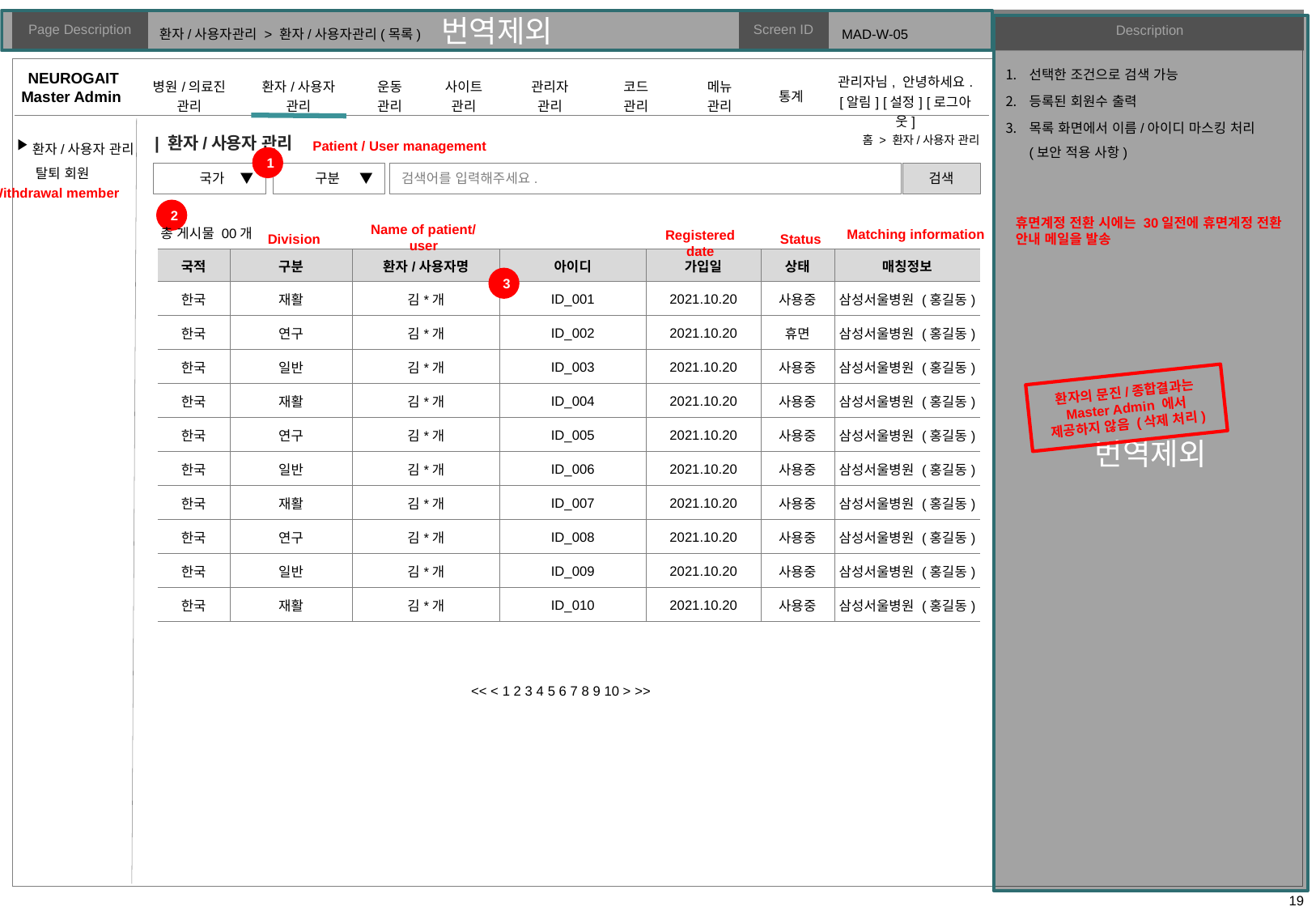

# 환자/사용자관리 > 환자/사용자관리(목록)
MAD-W-05
선택한 조건으로 검색 가능
등록된 회원수 출력
목록 화면에서 이름/아이디 마스킹 처리
(보안 적용 사항)

| 환자/사용자 관리
홈 > 환자/사용자 관리
▶
Patient / User management
1
국가    ▼
구분     ▼
검색어를 입력해주세요.
검색
Withdrawal member
2
휴면계정 전환 시에는 30일전에 휴면계정 전환 안내 메일을 발송
총 게시물 00개
Name of patient/user
Matching information
Registered date
Status
Division
| 국적 | 구분 | 환자/사용자명 | 아이디 | 가입일 | 상태 | 매칭정보 |
| --- | --- | --- | --- | --- | --- | --- |
| 한국 | 재활 | 김\*개 | ID\_001 | 2021.10.20 | 사용중 | 삼성서울병원 (홍길동) |
| 한국 | 연구 | 김\*개 | ID\_002 | 2021.10.20 | 휴면 | 삼성서울병원 (홍길동) |
| 한국 | 일반 | 김\*개 | ID\_003 | 2021.10.20 | 사용중 | 삼성서울병원 (홍길동) |
| 한국 | 재활 | 김\*개 | ID\_004 | 2021.10.20 | 사용중 | 삼성서울병원 (홍길동) |
| 한국 | 연구 | 김\*개 | ID\_005 | 2021.10.20 | 사용중 | 삼성서울병원 (홍길동) |
| 한국 | 일반 | 김\*개 | ID\_006 | 2021.10.20 | 사용중 | 삼성서울병원 (홍길동) |
| 한국 | 재활 | 김\*개 | ID\_007 | 2021.10.20 | 사용중 | 삼성서울병원 (홍길동) |
| 한국 | 연구 | 김\*개 | ID\_008 | 2021.10.20 | 사용중 | 삼성서울병원 (홍길동) |
| 한국 | 일반 | 김\*개 | ID\_009 | 2021.10.20 | 사용중 | 삼성서울병원 (홍길동) |
| 한국 | 재활 | 김\*개 | ID\_010 | 2021.10.20 | 사용중 | 삼성서울병원 (홍길동) |
3
환자의 문진/종합결과는 Master Admin 에서 제공하지 않음 (삭제 처리)
<< < 1 2 3 4 5 6 7 8 9 10 > >>